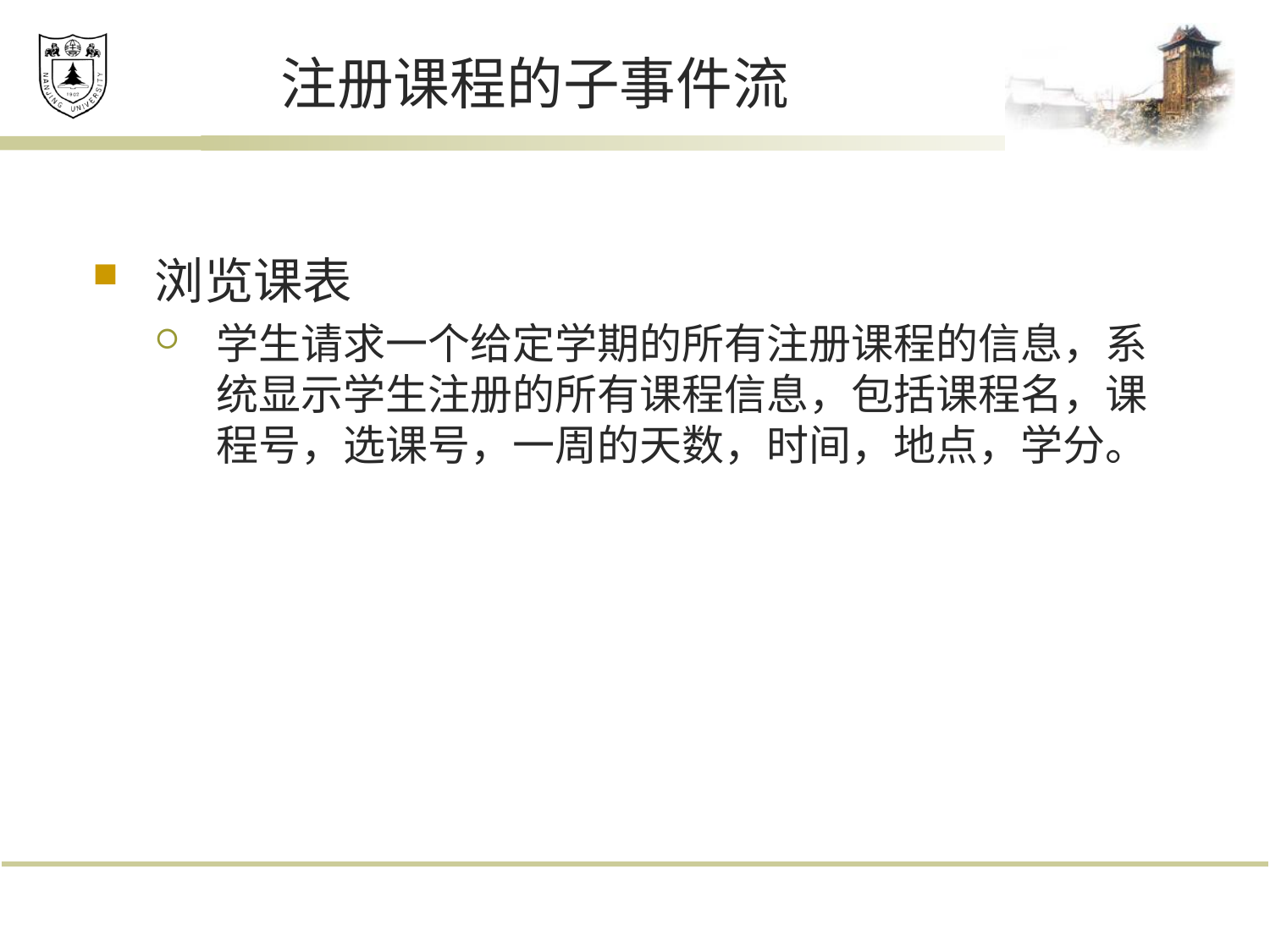

# 注册课程的子事件流
浏览课表
学生请求一个给定学期的所有注册课程的信息，系统显示学生注册的所有课程信息，包括课程名，课程号，选课号，一周的天数，时间，地点，学分。